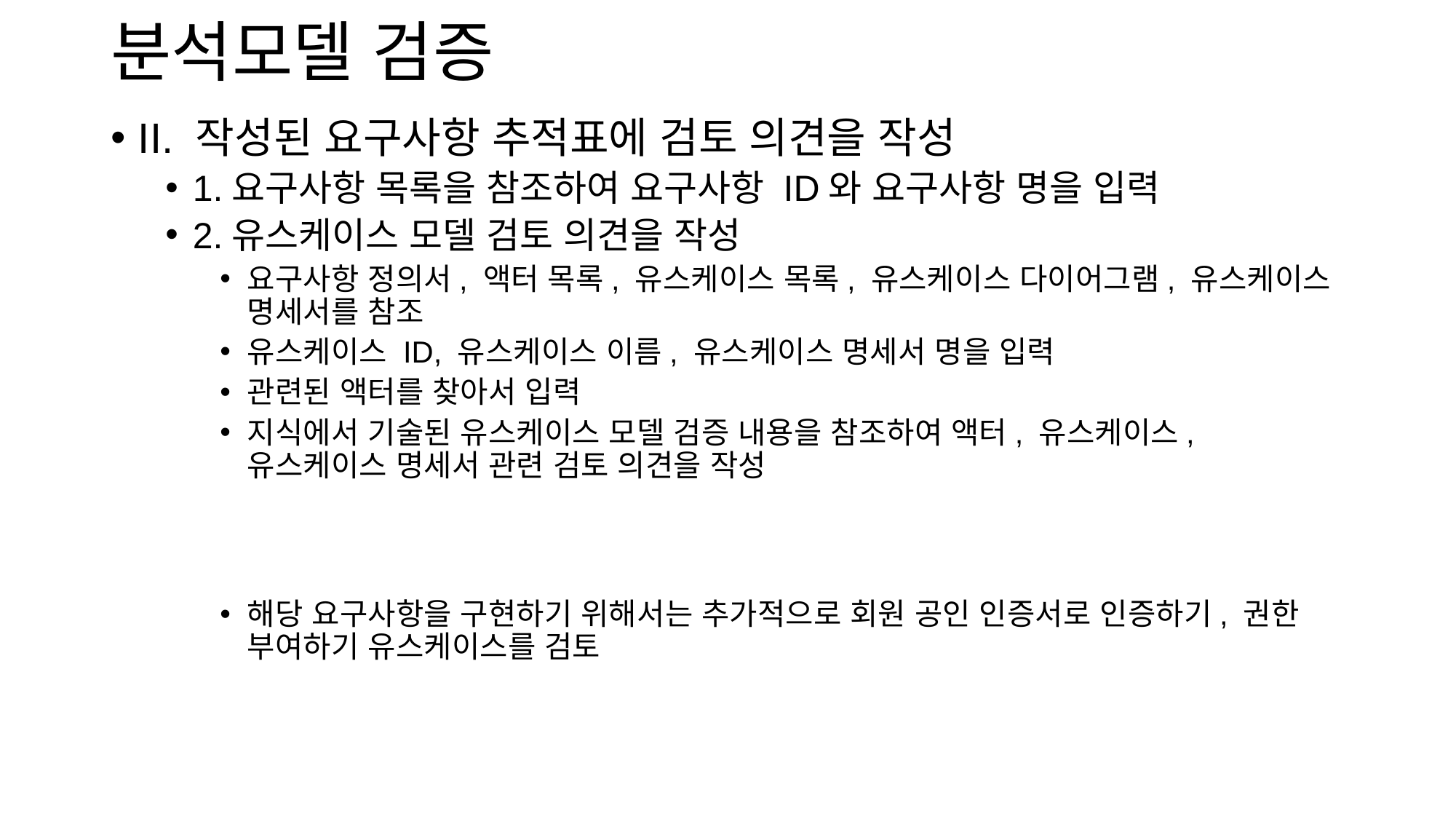

# 분석모델 검증
II. 작성된 요구사항 추적표에 검토 의견을 작성
1.요구사항 목록을 참조하여 요구사항 ID와 요구사항 명을 입력
2.유스케이스 모델 검토 의견을 작성
요구사항 정의서, 액터 목록, 유스케이스 목록, 유스케이스 다이어그램, 유스케이스 명세서를 참조
유스케이스 ID, 유스케이스 이름, 유스케이스 명세서 명을 입력
관련된 액터를 찾아서 입력
지식에서 기술된 유스케이스 모델 검증 내용을 참조하여 액터, 유스케이스, 유스케이스 명세서 관련 검토 의견을 작성

해당 요구사항을 구현하기 위해서는 추가적으로 회원 공인 인증서로 인증하기, 권한  부여하기 유스케이스를 검토